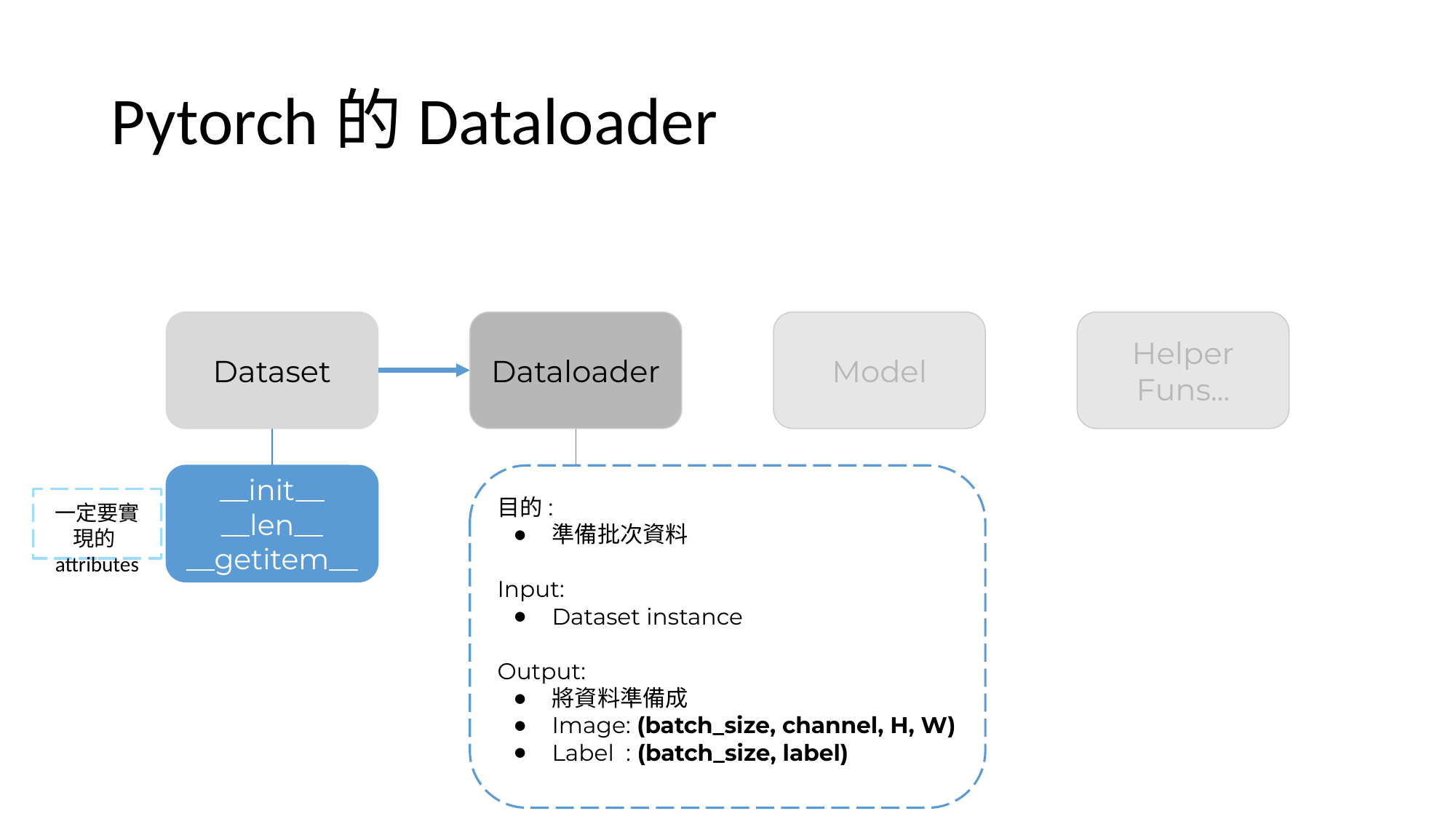

# Pytorch的Dataloader
Dataset
Dataloader
Model
Helper Funs...
__init__
__len__
__getitem__
目的:
準備批次資料

Input:
Dataset instance

Output:
將資料準備成
Image: (batch_size, channel, H, W)
Label  : (batch_size, label)

一定要實現的attributes